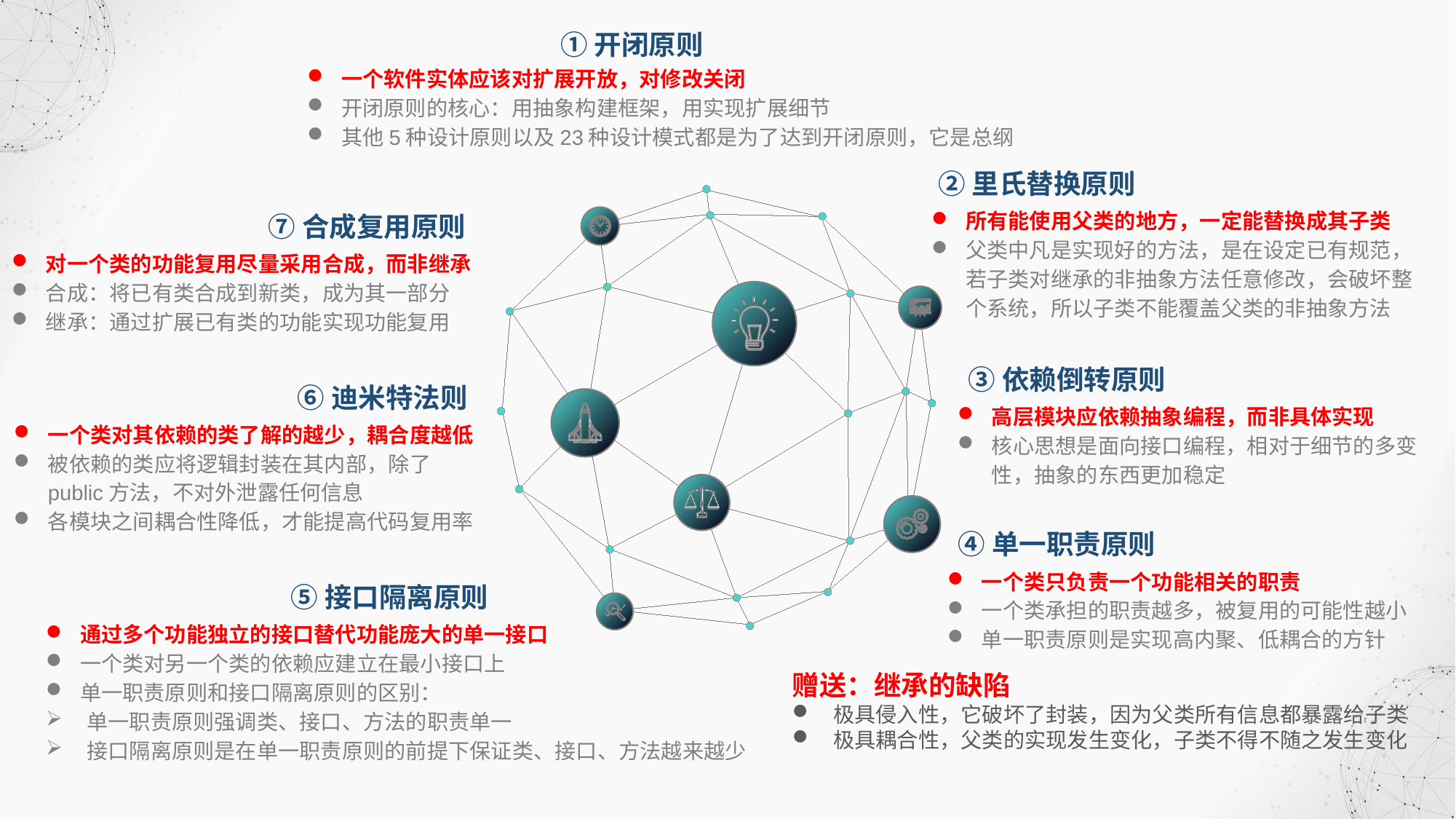

①开闭原则
一个软件实体应该对扩展开放，对修改关闭
开闭原则的核心：用抽象构建框架，用实现扩展细节
其他5种设计原则以及23种设计模式都是为了达到开闭原则，它是总纲
②里氏替换原则
所有能使用父类的地方，一定能替换成其子类
父类中凡是实现好的方法，是在设定已有规范，若子类对继承的非抽象方法任意修改，会破坏整个系统，所以子类不能覆盖父类的非抽象方法

⑦合成复用原则
对一个类的功能复用尽量采用合成，而非继承
合成：将已有类合成到新类，成为其一部分
继承：通过扩展已有类的功能实现功能复用
③依赖倒转原则
高层模块应依赖抽象编程，而非具体实现
核心思想是面向接口编程，相对于细节的多变性，抽象的东西更加稳定
⑥迪米特法则
一个类对其依赖的类了解的越少，耦合度越低
被依赖的类应将逻辑封装在其内部，除了public方法，不对外泄露任何信息
各模块之间耦合性降低，才能提高代码复用率
④单一职责原则
一个类只负责一个功能相关的职责
一个类承担的职责越多，被复用的可能性越小
单一职责原则是实现高内聚、低耦合的方针
⑤接口隔离原则
通过多个功能独立的接口替代功能庞大的单一接口
一个类对另一个类的依赖应建立在最小接口上
单一职责原则和接口隔离原则的区别：
单一职责原则强调类、接口、方法的职责单一
接口隔离原则是在单一职责原则的前提下保证类、接口、方法越来越少
赠送：继承的缺陷
极具侵入性，它破坏了封装，因为父类所有信息都暴露给子类
极具耦合性，父类的实现发生变化，子类不得不随之发生变化